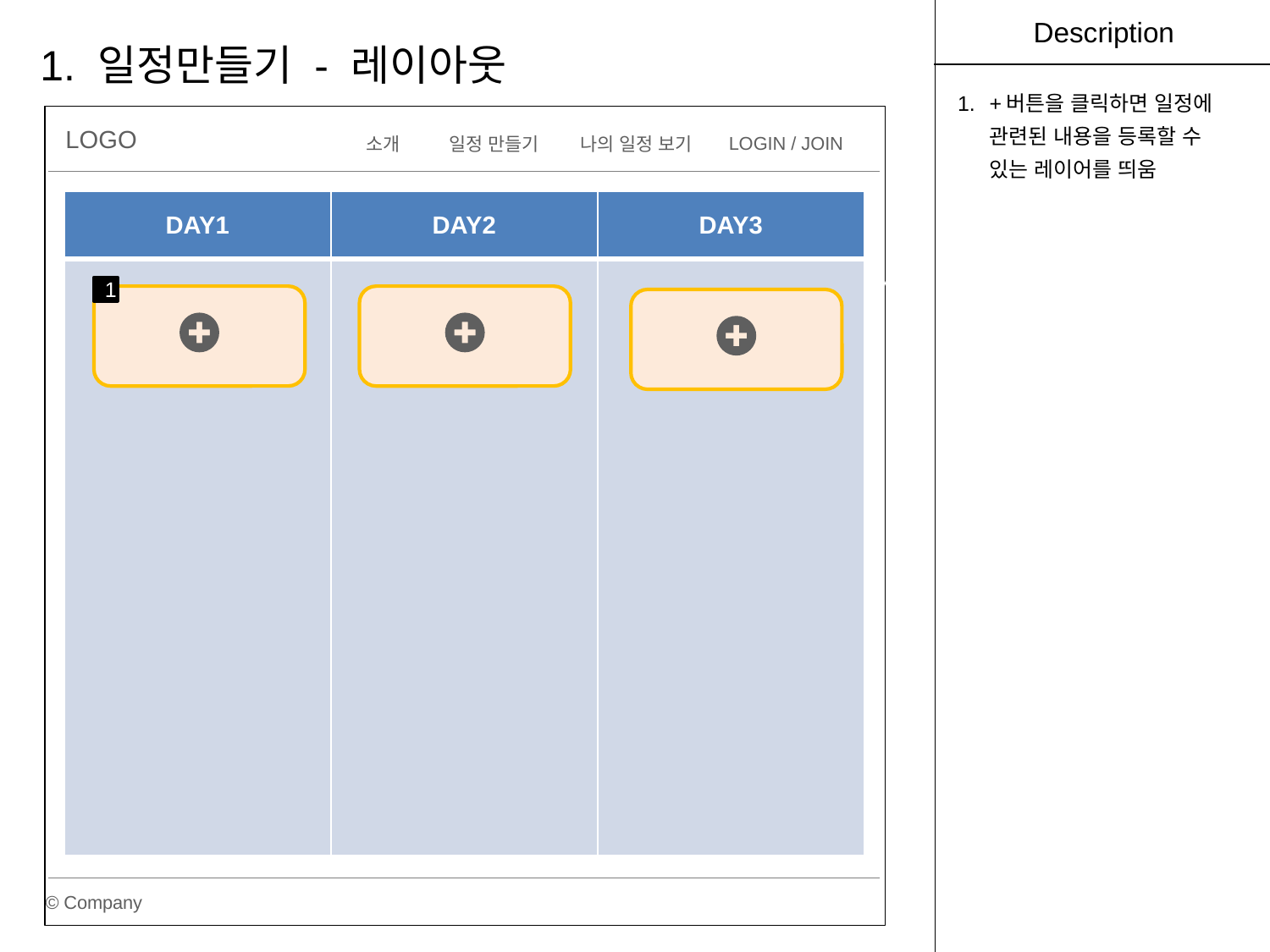

Description
1. 일정만들기 - 레이아웃
+버튼을 클릭하면 일정에 관련된 내용을 등록할 수 있는 레이어를 띄움

LOGO
© Company
LOGIN / JOIN
일정 만들기
소개
나의 일정 보기
| DAY1 | DAY2 | DAY3 |
| --- | --- | --- |
|  |  |  |

Day
Work week
Week
Month
Today

1